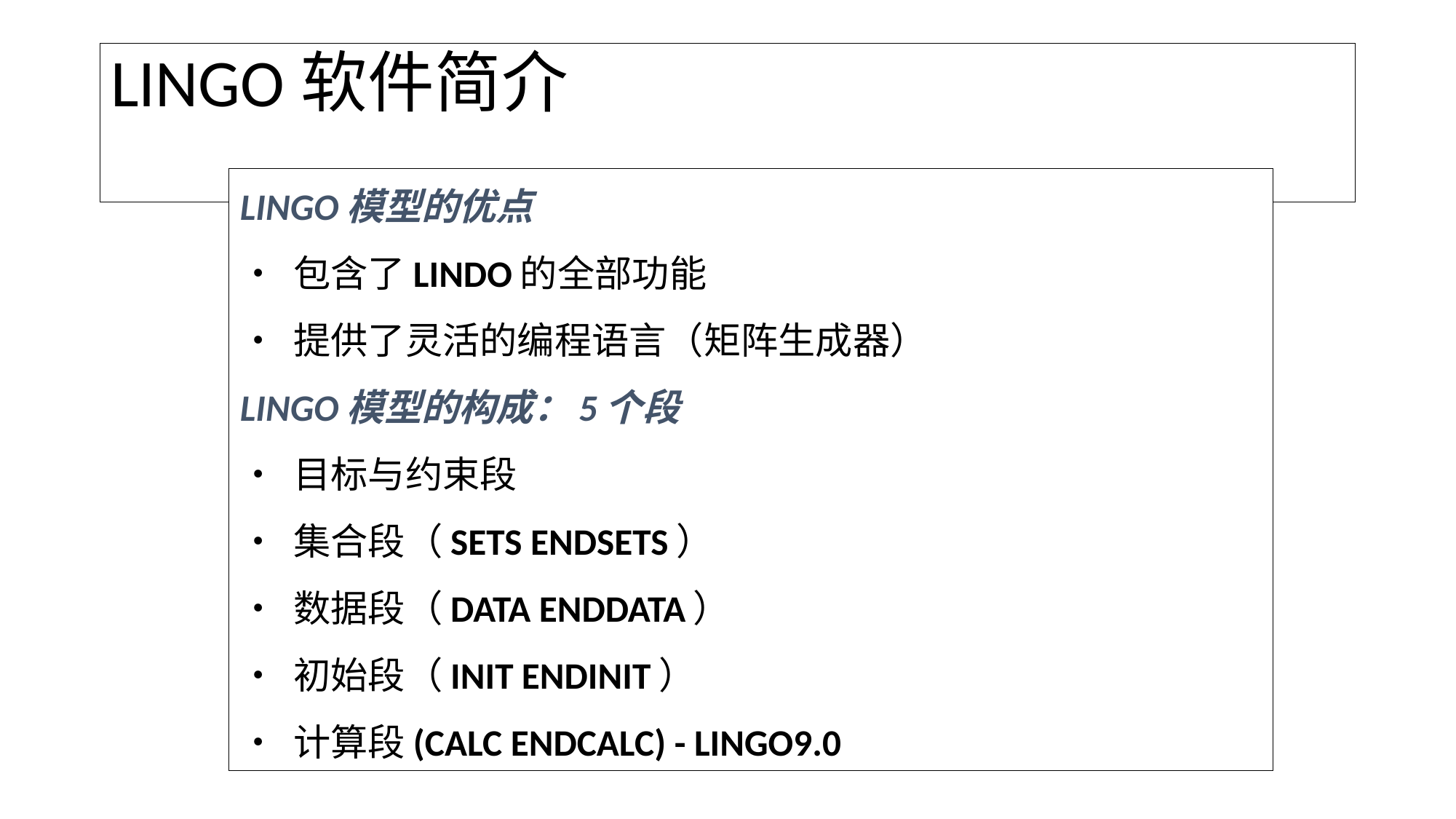

# LINGO软件简介
LINGO模型的优点
• 包含了LINDO的全部功能
• 提供了灵活的编程语言（矩阵生成器）
LINGO模型的构成：5个段
• 目标与约束段
• 集合段（SETS ENDSETS）
• 数据段（DATA ENDDATA）
• 初始段（INIT ENDINIT）
• 计算段(CALC ENDCALC) - LINGO9.0